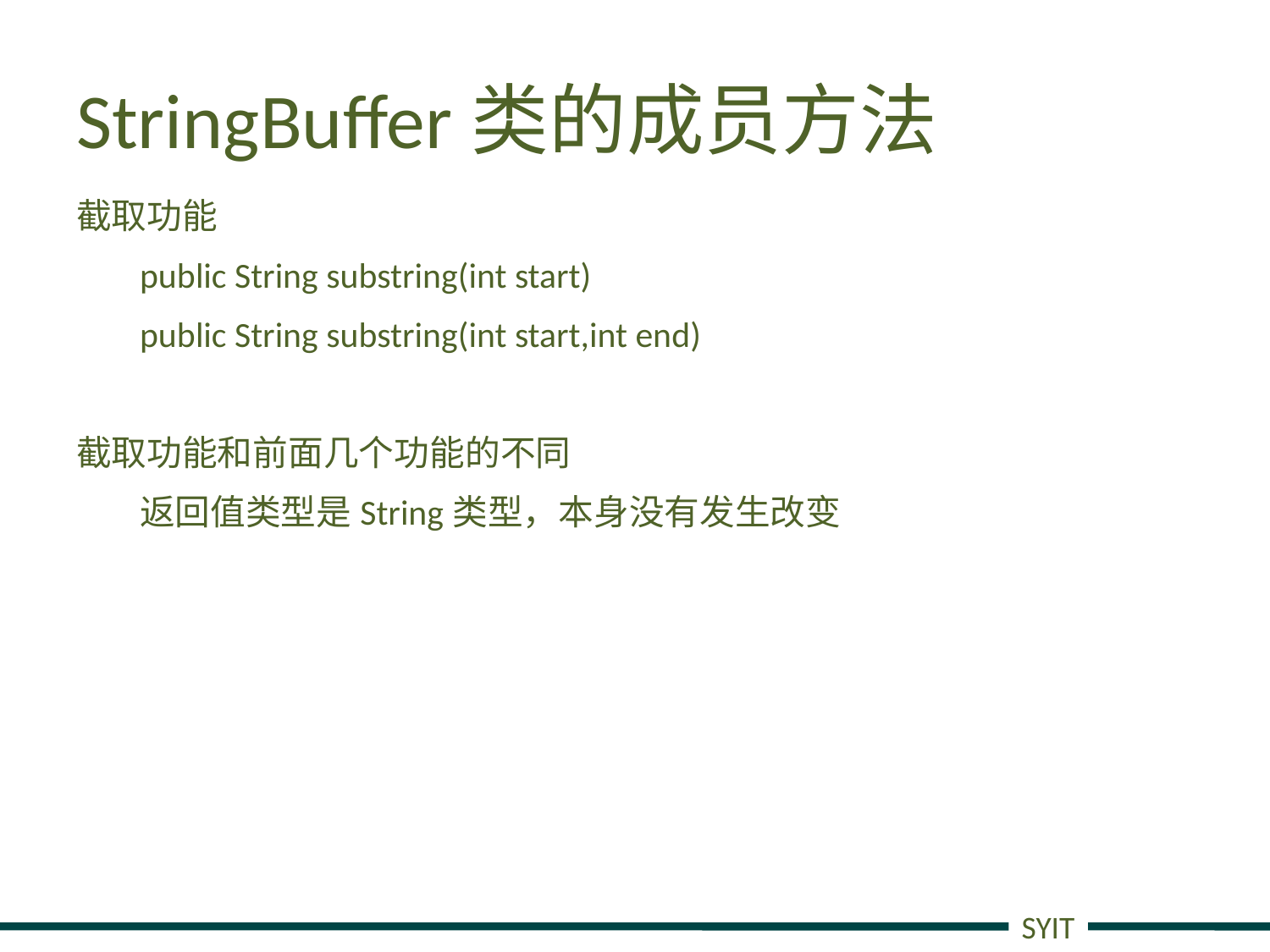

# StringBuffer类的成员方法
截取功能
public String substring(int start)
public String substring(int start,int end)

截取功能和前面几个功能的不同
返回值类型是String类型，本身没有发生改变
SYIT